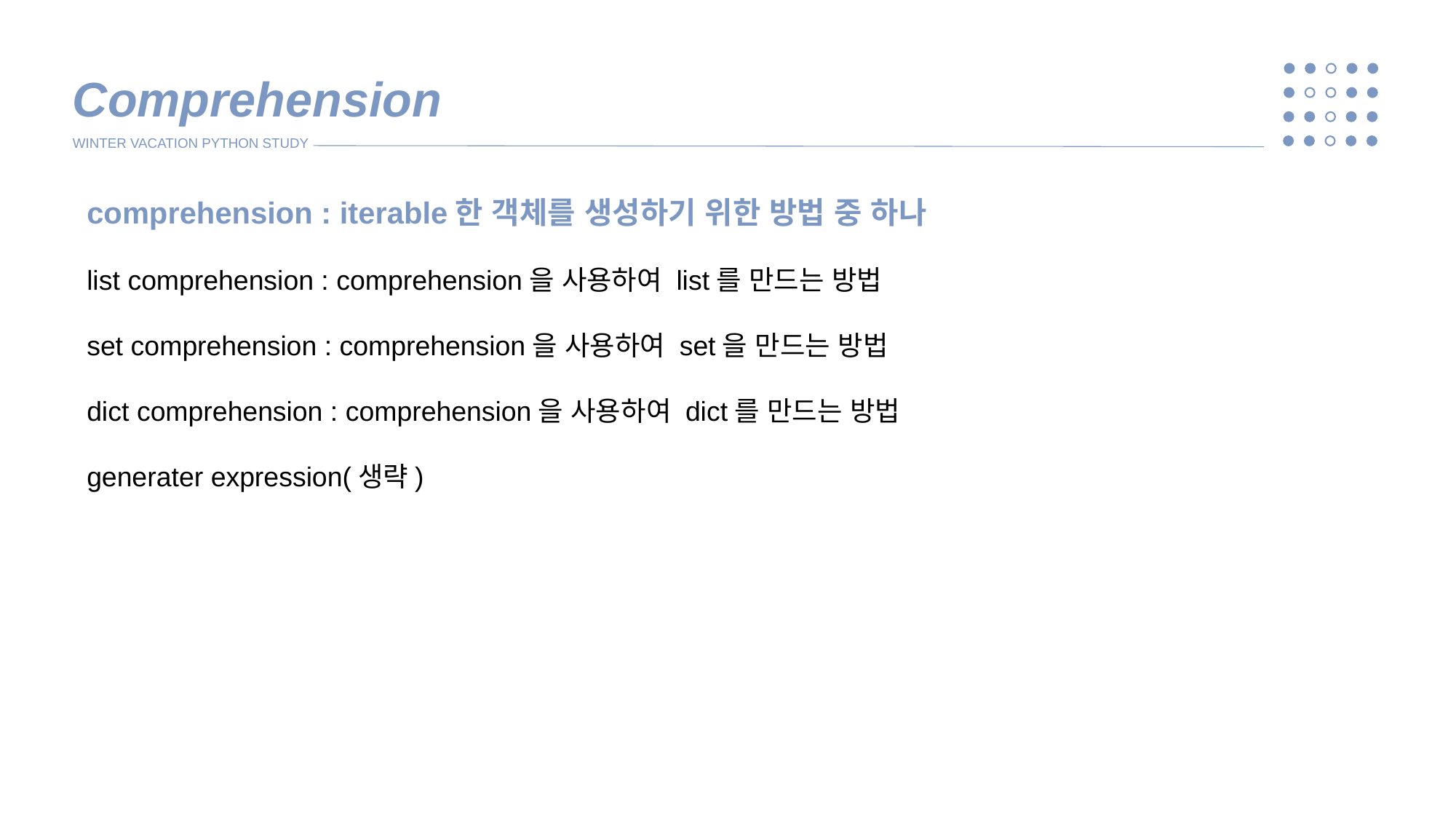

Comprehension
WINTER VACATION PYTHON STUDY

comprehension : iterable한 객체를 생성하기 위한 방법 중 하나

list comprehension : comprehension을 사용하여 list를 만드는 방법

set comprehension : comprehension을 사용하여 set을 만드는 방법

dict comprehension : comprehension을 사용하여 dict를 만드는 방법

generater expression(생략)